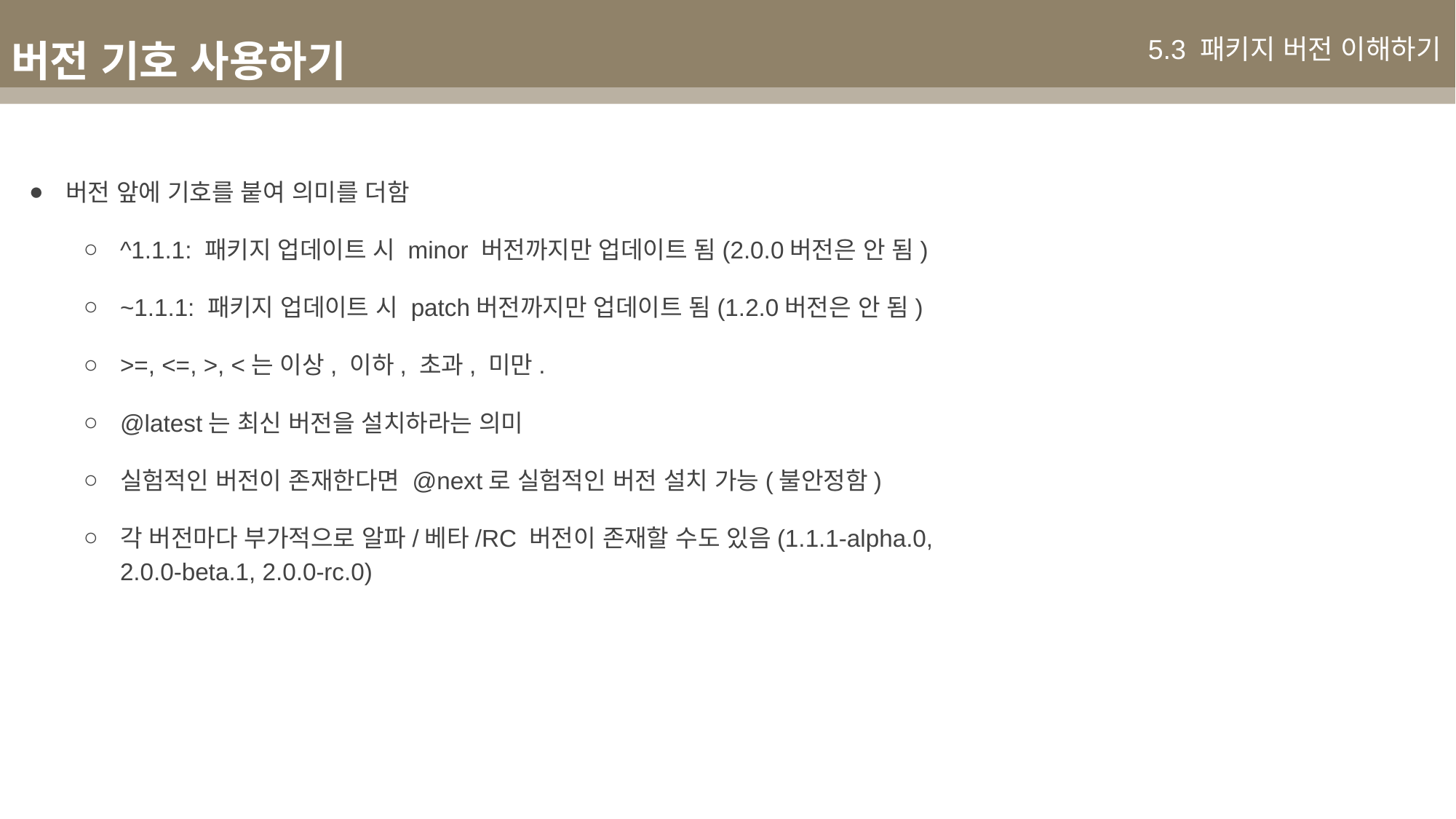

버전 기호 사용하기
5.3 패키지 버전 이해하기
버전 앞에 기호를 붙여 의미를 더함
^1.1.1: 패키지 업데이트 시 minor 버전까지만 업데이트 됨(2.0.0버전은 안 됨)
~1.1.1: 패키지 업데이트 시 patch버전까지만 업데이트 됨(1.2.0버전은 안 됨)
>=, <=, >, <는 이상, 이하, 초과, 미만.
@latest는 최신 버전을 설치하라는 의미
실험적인 버전이 존재한다면 @next로 실험적인 버전 설치 가능(불안정함)
각 버전마다 부가적으로 알파/베타/RC 버전이 존재할 수도 있음(1.1.1-alpha.0, 2.0.0-beta.1, 2.0.0-rc.0)